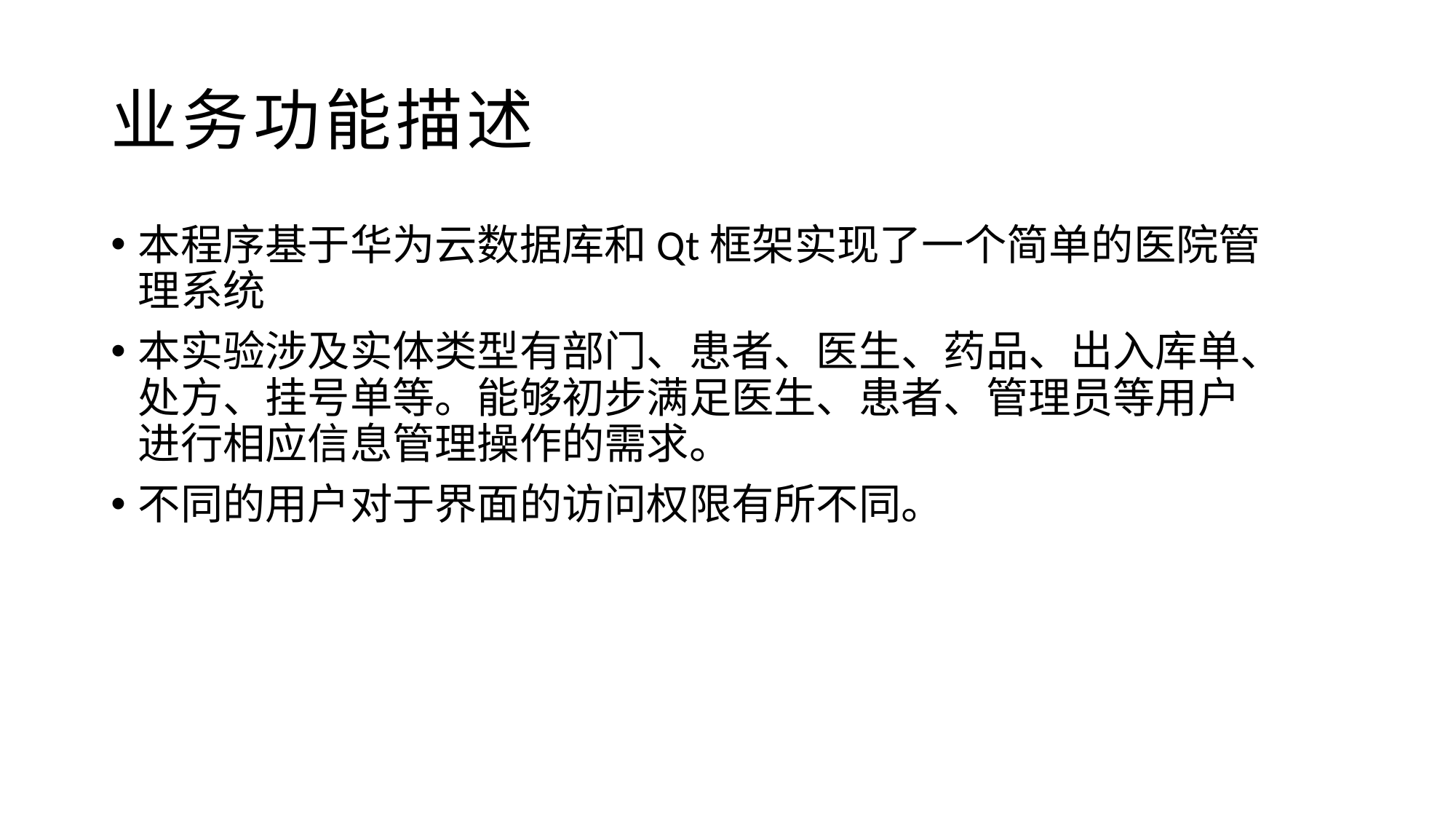

# 业务功能描述
本程序基于华为云数据库和Qt框架实现了一个简单的医院管理系统
本实验涉及实体类型有部门、患者、医生、药品、出入库单、处方、挂号单等。能够初步满足医生、患者、管理员等用户进行相应信息管理操作的需求。
不同的用户对于界面的访问权限有所不同。